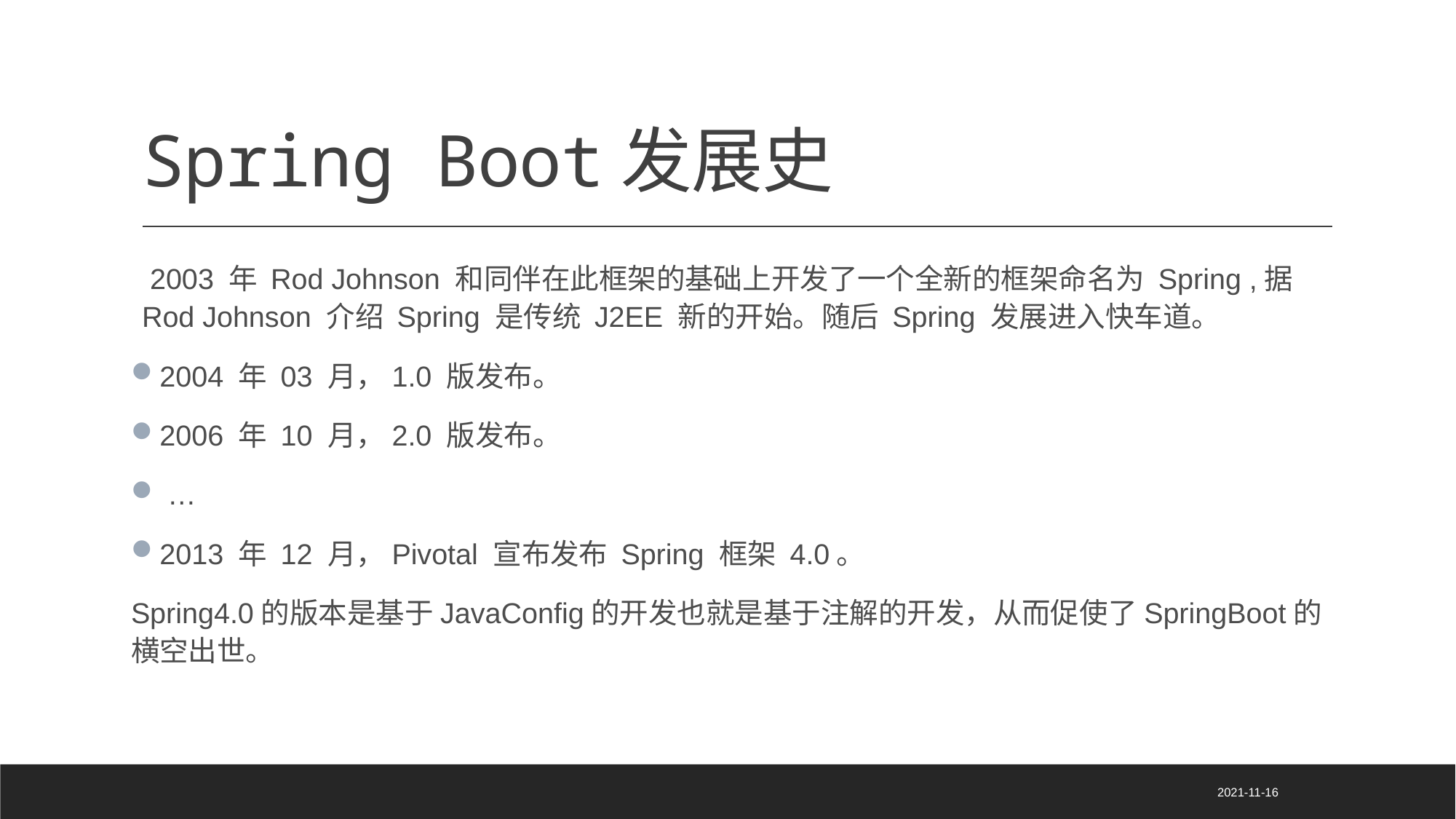

# Spring Boot发展史
 2003 年 Rod Johnson 和同伴在此框架的基础上开发了一个全新的框架命名为 Spring ,据 Rod Johnson 介绍 Spring 是传统 J2EE 新的开始。随后 Spring 发展进入快车道。
2004 年 03 月，1.0 版发布。
2006 年 10 月，2.0 版发布。
 …
2013 年 12 月，Pivotal 宣布发布 Spring 框架 4.0。
Spring4.0的版本是基于JavaConfig的开发也就是基于注解的开发，从而促使了SpringBoot的横空出世。

2021-11-16